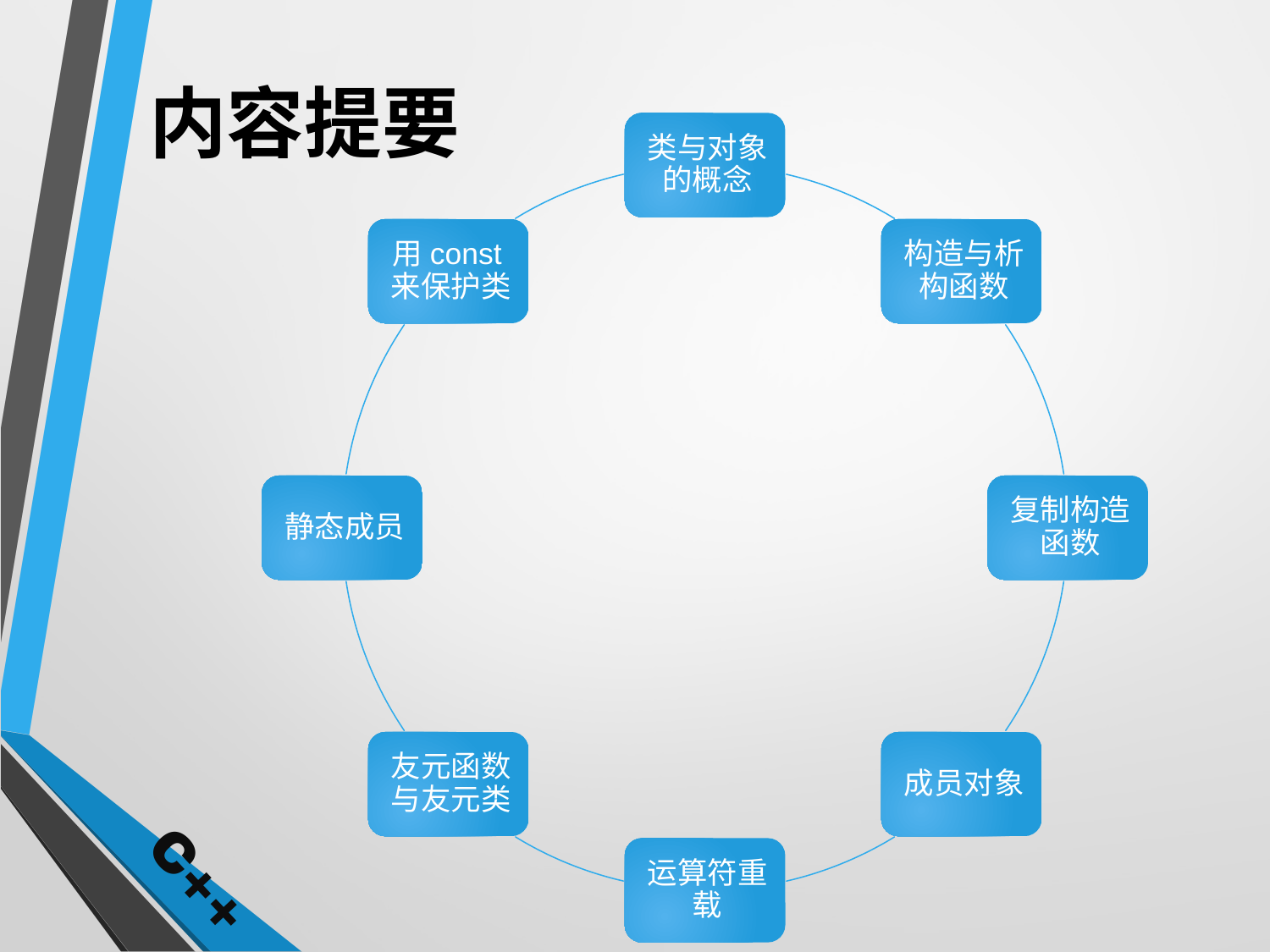

# 内容提要
类与对象的概念
构造与析构函数
复制构造函数
成员对象
运算符重载
友元函数与友元类
静态成员
用const来保护类